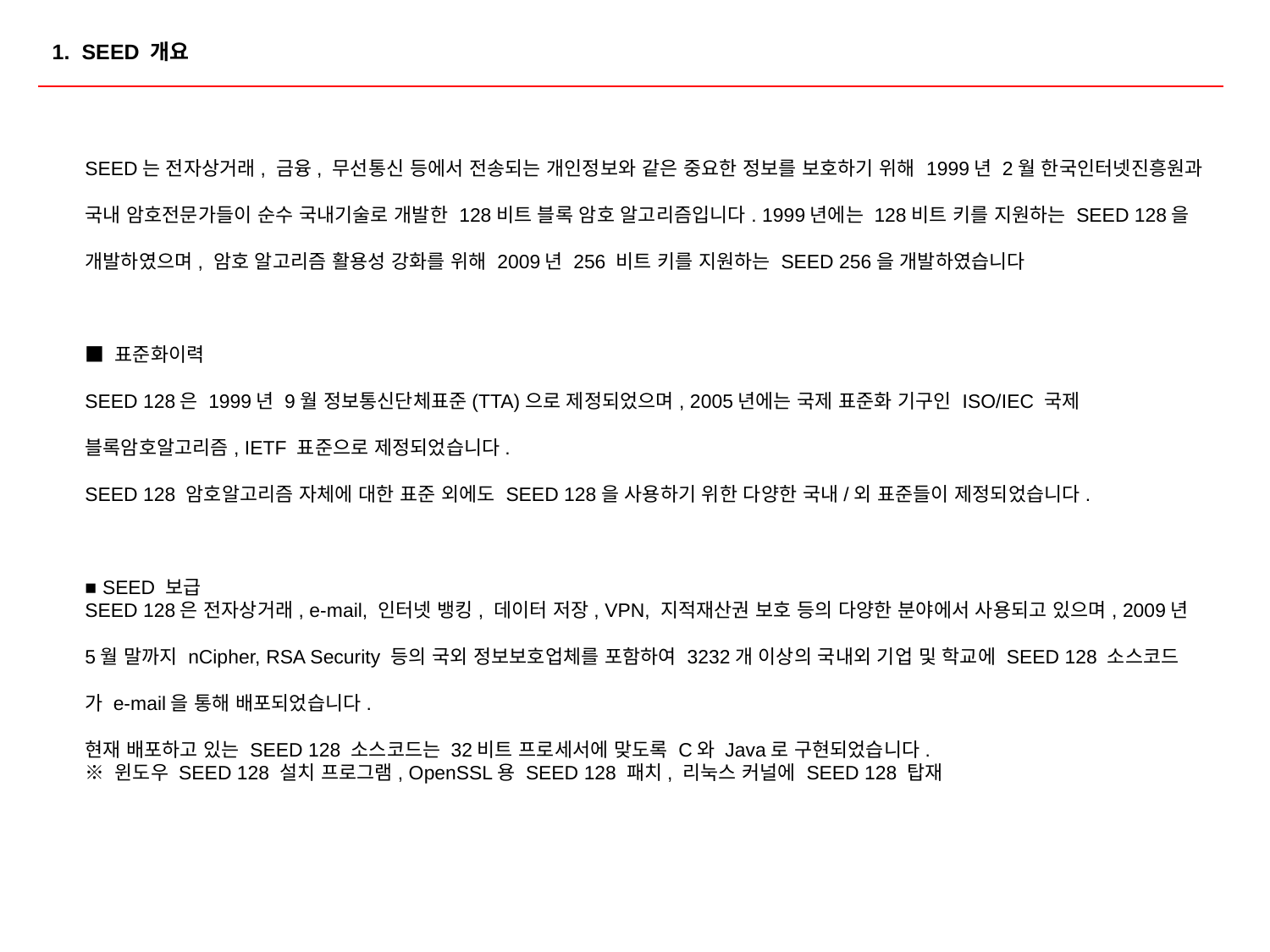

1.  SEED 개요
SEED는 전자상거래, 금융, 무선통신 등에서 전송되는 개인정보와 같은 중요한 정보를 보호하기 위해 1999년 2월 한국인터넷진흥원과 국내 암호전문가들이 순수 국내기술로 개발한 128비트 블록 암호 알고리즘입니다. 1999년에는 128비트 키를 지원하는 SEED 128을 개발하였으며, 암호 알고리즘 활용성 강화를 위해 2009년 256 비트 키를 지원하는 SEED 256을 개발하였습니다

■ 표준화이력
SEED 128은 1999년 9월 정보통신단체표준(TTA)으로 제정되었으며, 2005년에는 국제 표준화 기구인 ISO/IEC 국제 블록암호알고리즘, IETF 표준으로 제정되었습니다.
SEED 128 암호알고리즘 자체에 대한 표준 외에도 SEED 128을 사용하기 위한 다양한 국내/외 표준들이 제정되었습니다.

■ SEED 보급
SEED 128은 전자상거래, e-mail, 인터넷 뱅킹, 데이터 저장, VPN, 지적재산권 보호 등의 다양한 분야에서 사용되고 있으며, 2009년

5월 말까지 nCipher, RSA Security 등의 국외 정보보호업체를 포함하여 3232개 이상의 국내외 기업 및 학교에 SEED 128 소스코드

가 e-mail을 통해 배포되었습니다.

현재 배포하고 있는 SEED 128 소스코드는 32비트 프로세서에 맞도록 C와 Java로 구현되었습니다.
※ 윈도우 SEED 128 설치 프로그램, OpenSSL용 SEED 128 패치, 리눅스 커널에 SEED 128 탑재